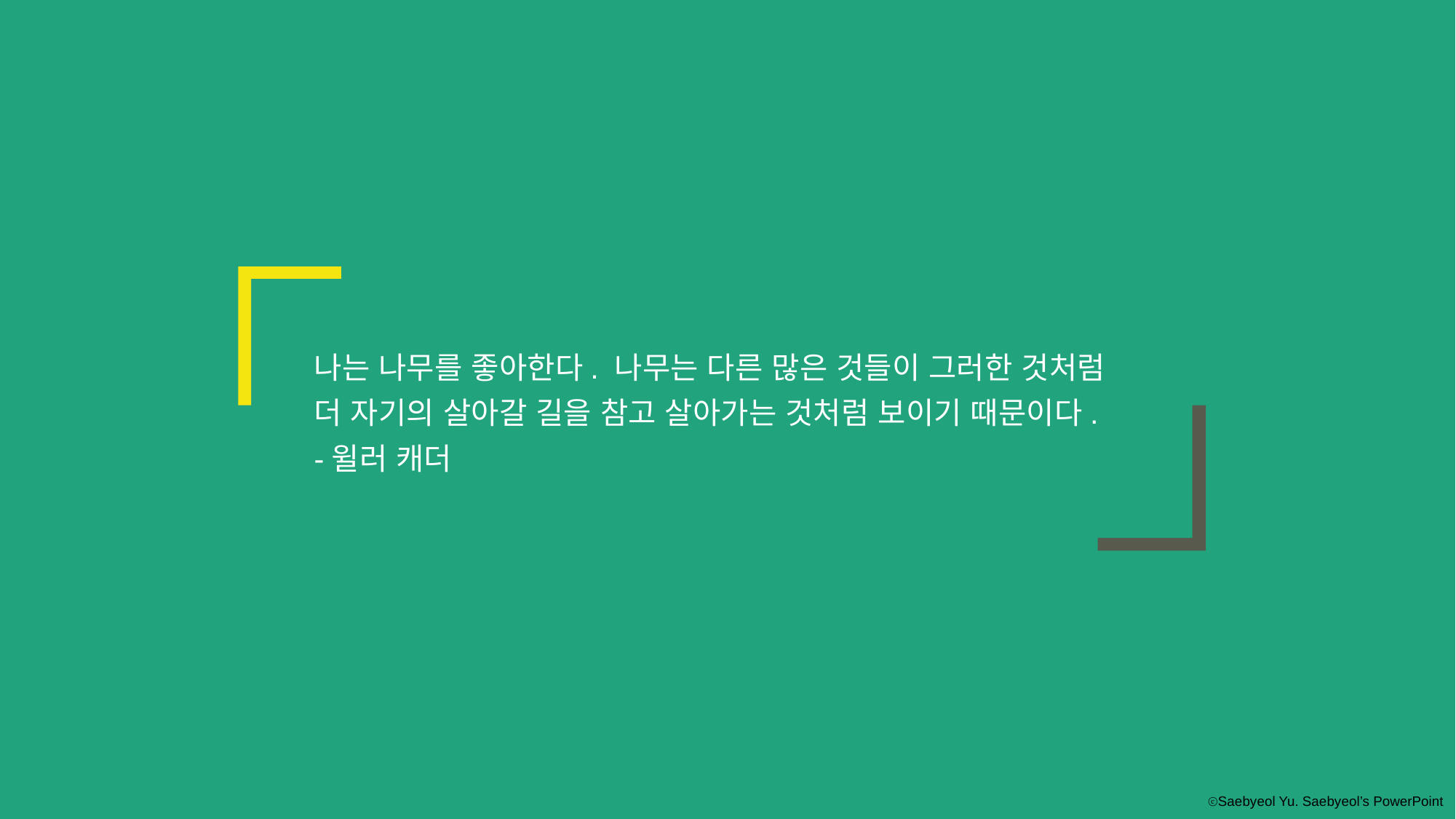

나는 나무를 좋아한다. 나무는 다른 많은 것들이 그러한 것처럼
더 자기의 살아갈 길을 참고 살아가는 것처럼 보이기 때문이다.
-윌러 캐더